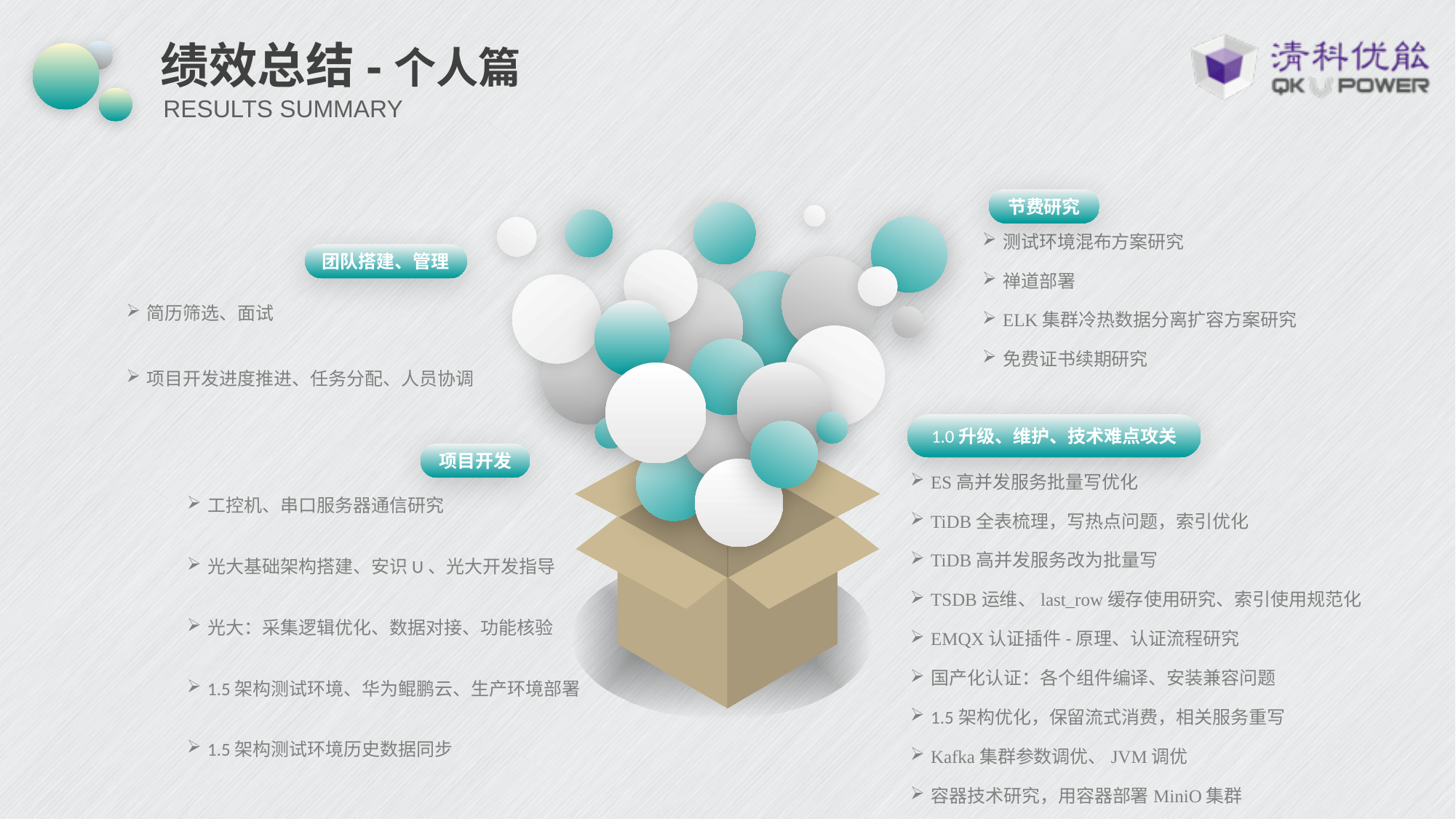

# 绩效总结-个人篇
RESULTS SUMMARY
节费研究

测试环境混布方案研究

禅道部署

ELK集群冷热数据分离扩容方案研究

免费证书续期研究
团队搭建、管理
简历筛选、面试

项目开发进度推进、任务分配、人员协调
1.0升级、维护、技术难点攻关

项目开发
ES高并发服务批量写优化

TiDB全表梳理，写热点问题，索引优化

TiDB高并发服务改为批量写

TSDB运维、last_row缓存使用研究、索引使用规范化

EMQX认证插件-原理、认证流程研究

国产化认证：各个组件编译、安装兼容问题

1.5架构优化，保留流式消费，相关服务重写

Kafka集群参数调优、JVM调优

容器技术研究，用容器部署MiniO集群
工控机、串口服务器通信研究

光大基础架构搭建、安识U、光大开发指导

光大：采集逻辑优化、数据对接、功能核验

1.5架构测试环境、华为鲲鹏云、生产环境部署

1.5架构测试环境历史数据同步